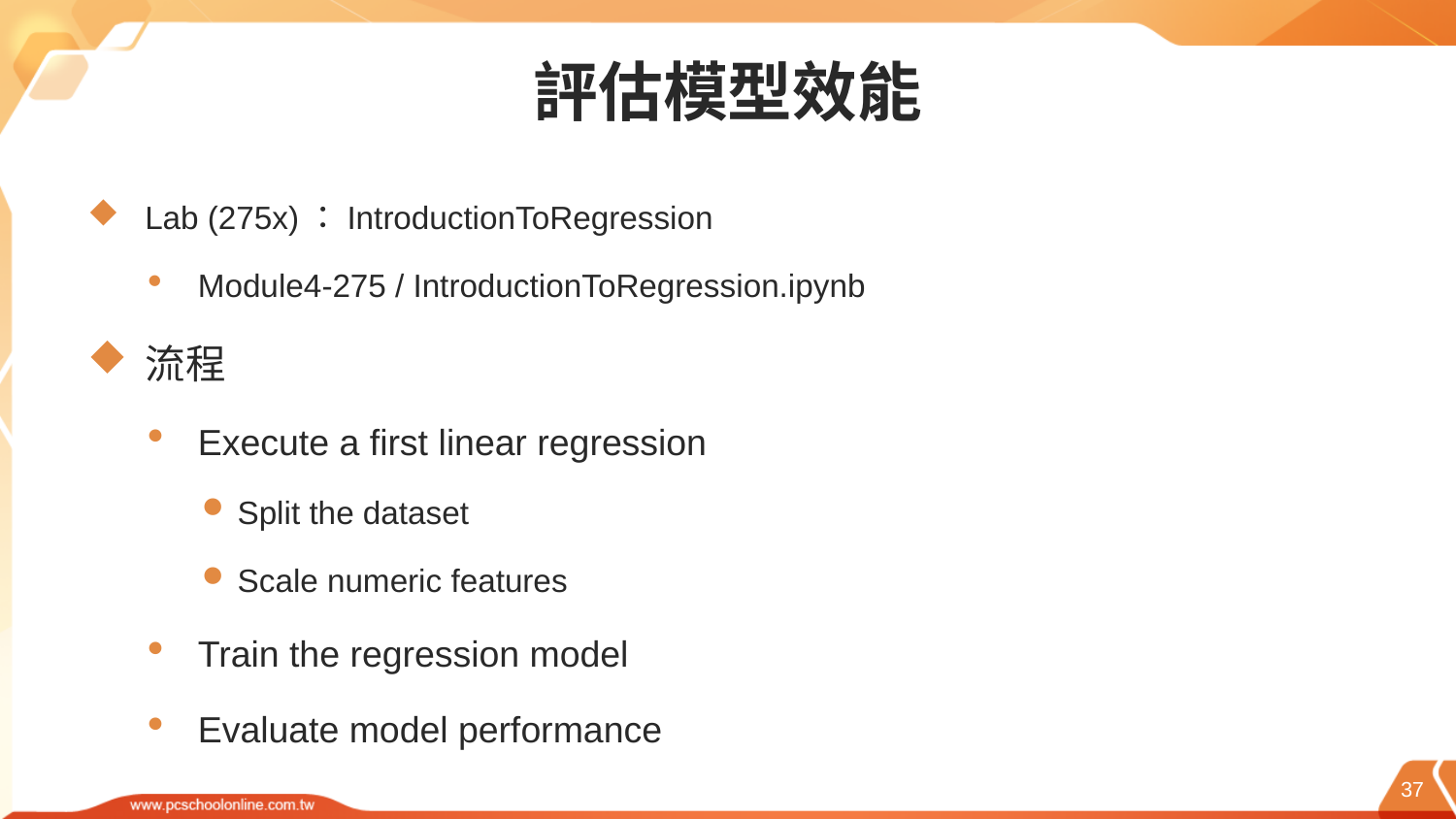

# 評估模型效能
Lab (275x)：IntroductionToRegression
Module4-275 / IntroductionToRegression.ipynb
流程
Execute a first linear regression
Split the dataset
Scale numeric features
Train the regression model
Evaluate model performance
37